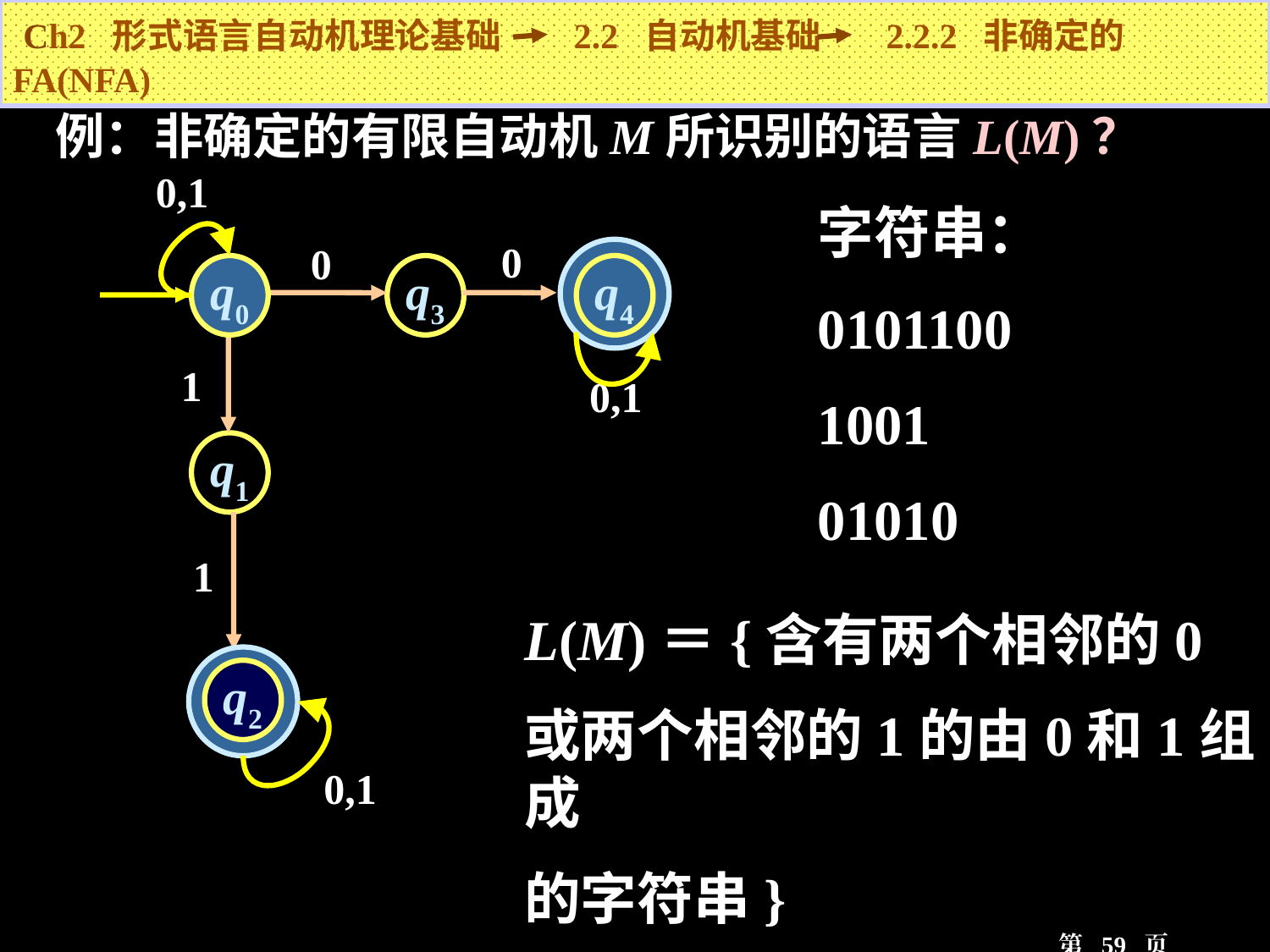

Ch2  形式语言自动机理论基础        2.2  自动机基础       2.2.2  非确定的FA(NFA)

 例：非确定的有限自动机M所识别的语言L(M)？
0,1
字符串：
0101100
1001
01010
0
0

q0
q3
q4

1
0,1
q1

1
L(M)＝{含有两个相邻的0
或两个相邻的1的由0和1组成
的字符串}

q2
0,1